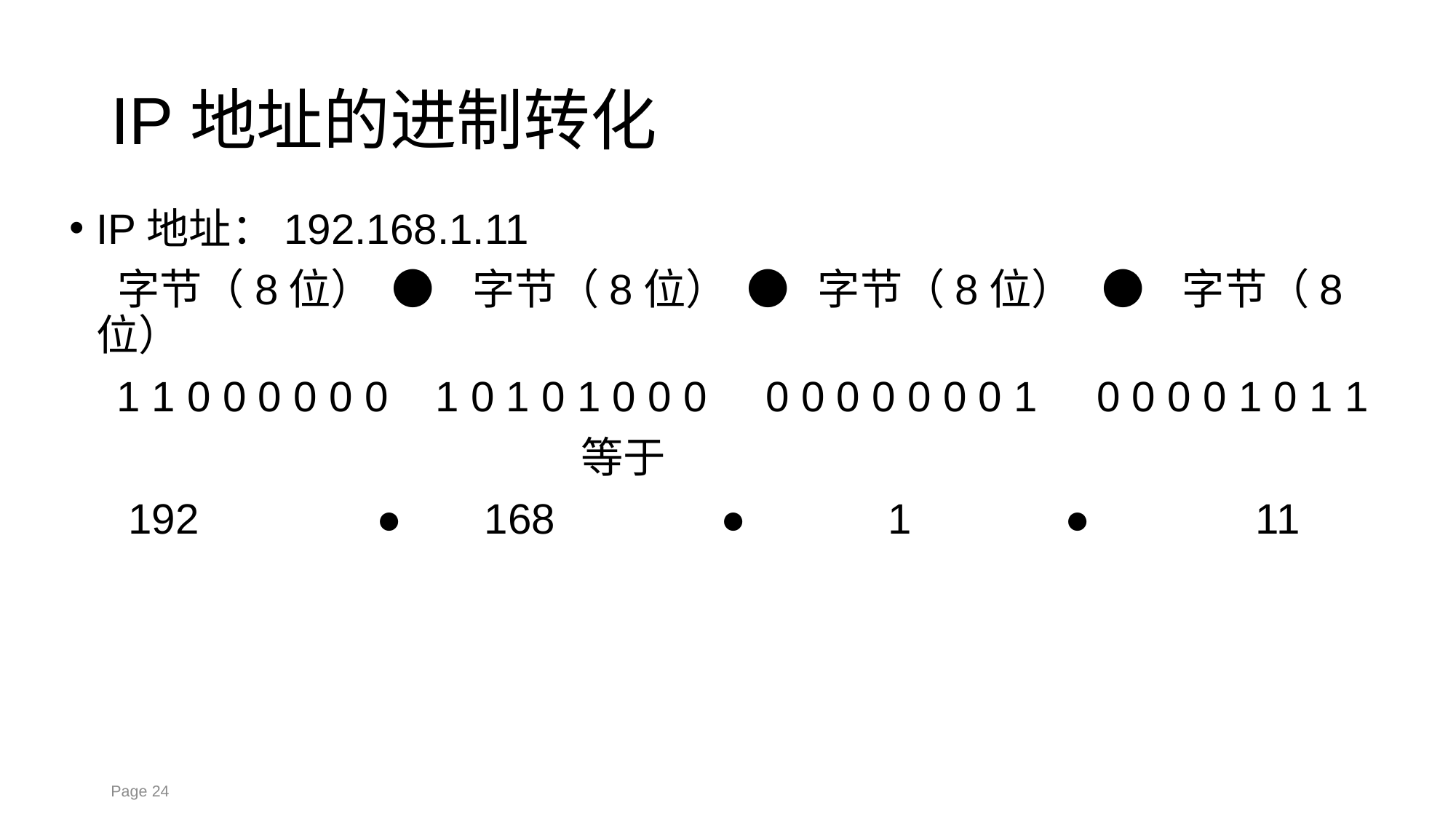

# IP地址的进制转化
IP地址：192.168.1.11
    字节（8位）  ●    字节（8位）  ●   字节（8位）   ●    字节（8位）
    1 1 0 0 0 0 0 0    1 0 1 0 1 0 0 0     0 0 0 0 0 0 0 1     0 0 0 0 1 0 1 1
                                                     等于
     192               ●       168              ●            1             ●              11

Page 24